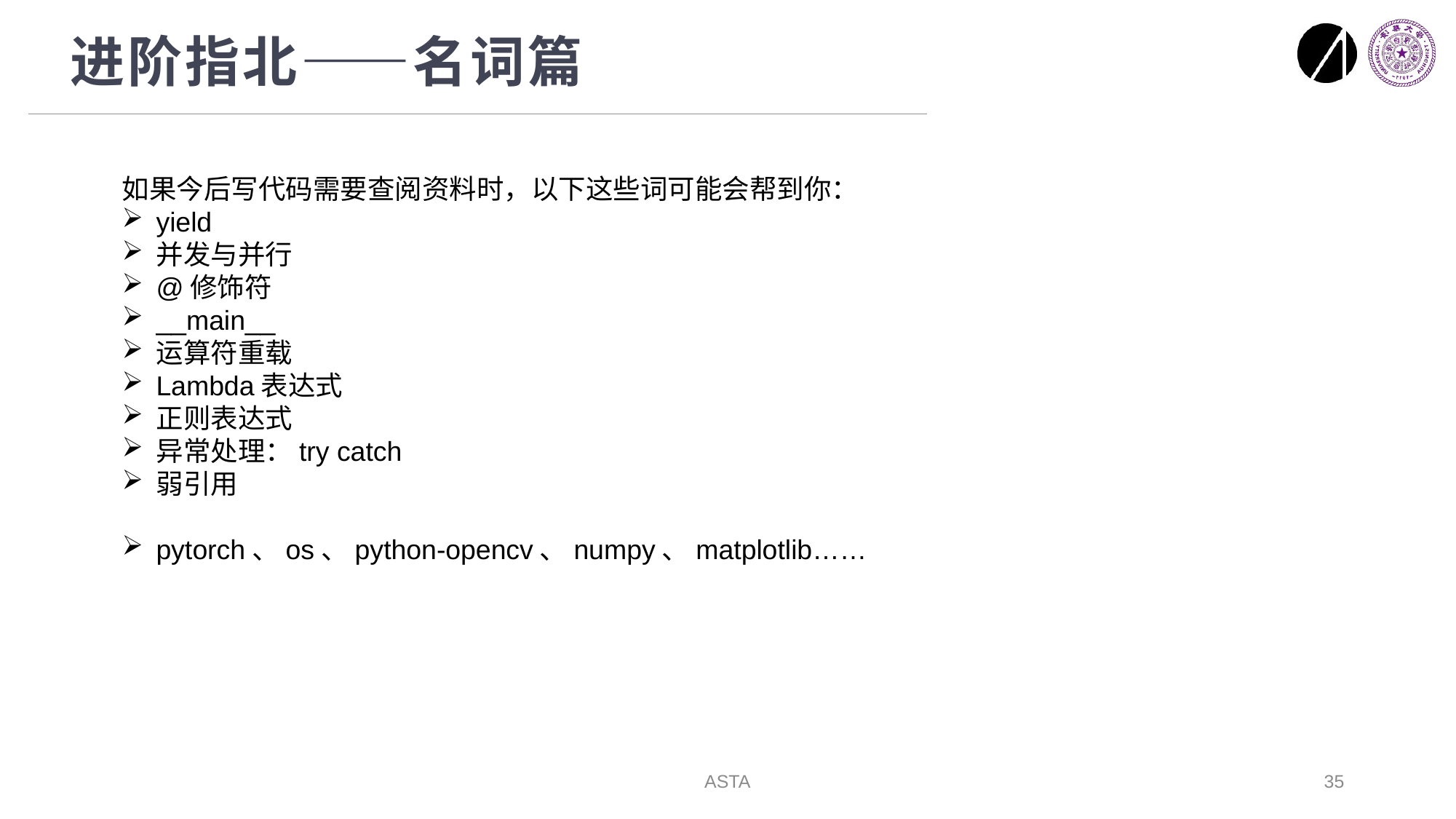

# 进阶指北——名词篇
如果今后写代码需要查阅资料时，以下这些词可能会帮到你：
yield
并发与并行
@修饰符
__main__
运算符重载
Lambda表达式
正则表达式
异常处理：try catch
弱引用

pytorch、os、python-opencv、numpy、matplotlib……
ASTA
35